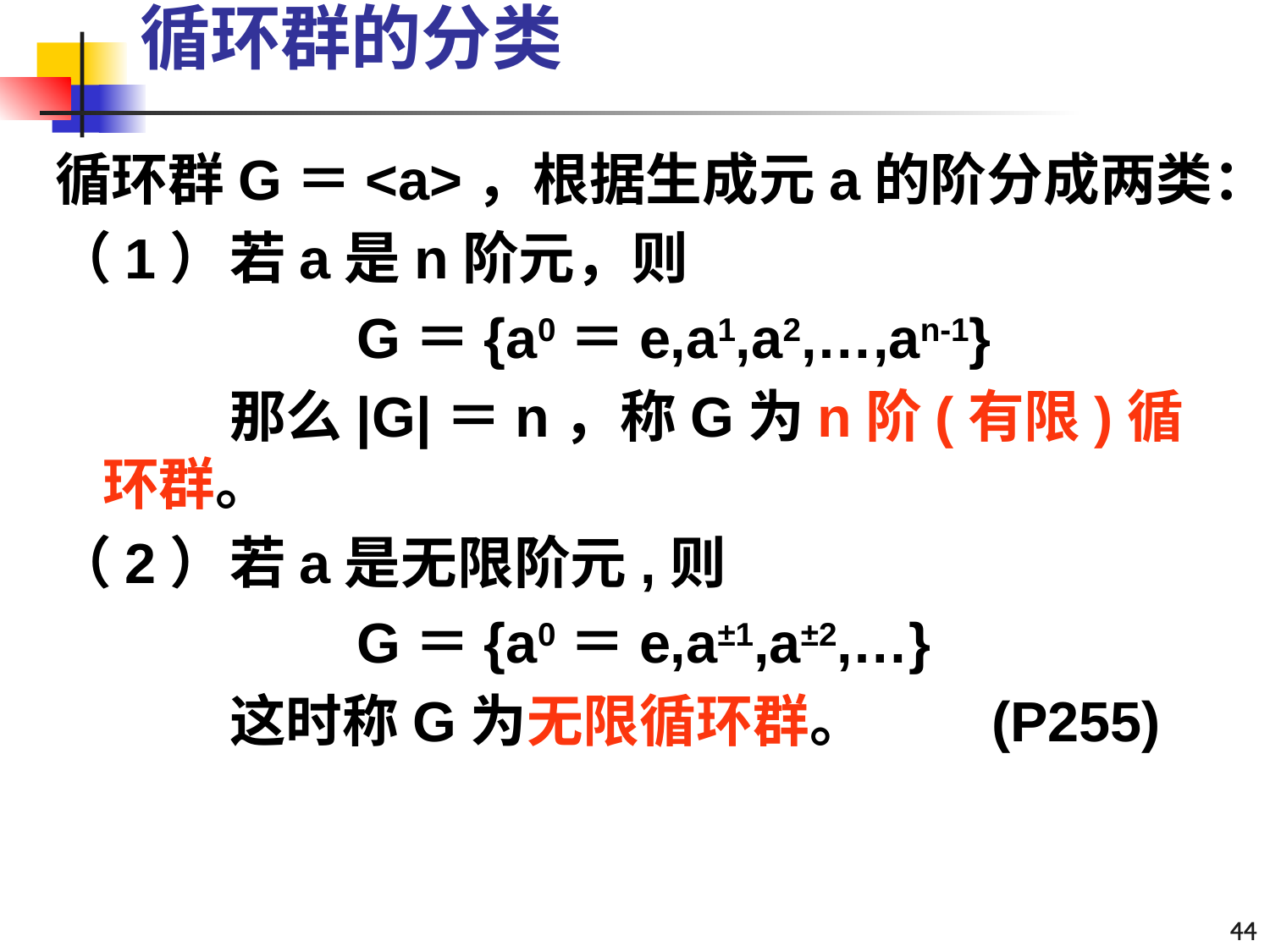

# 循环群的分类
循环群G＝<a>，根据生成元a的阶分成两类：
（1）	若a是n阶元，则
			G＝{a0＝e,a1,a2,…,an-1}
		那么|G|＝n，称G为n阶(有限)循环群。
（2）	若a是无限阶元,则
			G＝{a0＝e,a±1,a±2,…}
		这时称G为无限循环群。	(P255)
44